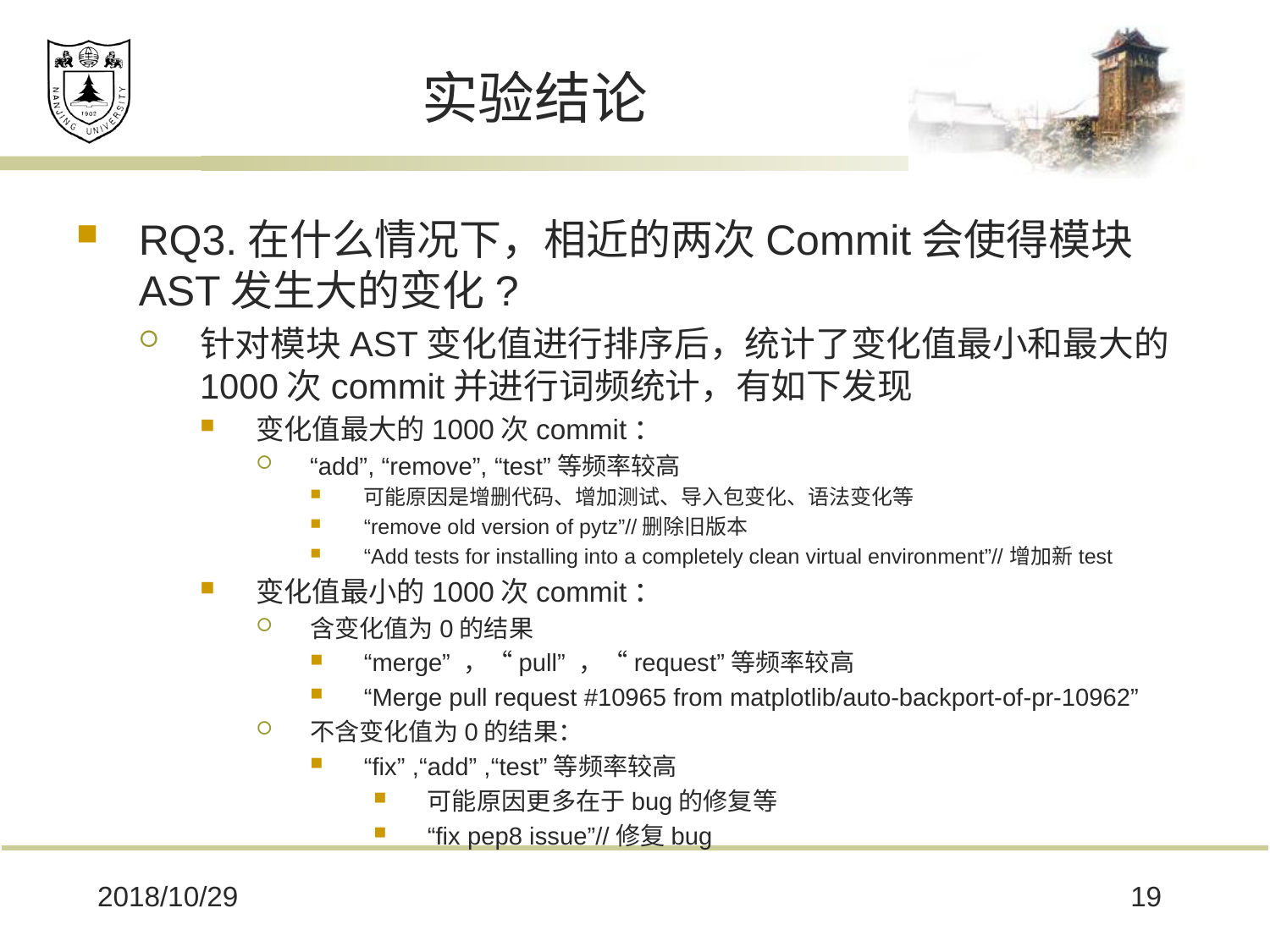

# 实验结论
RQ3.在什么情况下，相近的两次Commit会使得模块AST发生大的变化?
针对模块AST变化值进行排序后，统计了变化值最小和最大的1000次commit并进行词频统计，有如下发现
变化值最大的1000次commit：
“add”, “remove”, “test”等频率较高
可能原因是增删代码、增加测试、导入包变化、语法变化等
“remove old version of pytz”//删除旧版本
“Add tests for installing into a completely clean virtual environment”//增加新test
变化值最小的1000次commit：
含变化值为0的结果
“merge” ，“pull” ，“request”等频率较高
“Merge pull request #10965 from matplotlib/auto-backport-of-pr-10962”
不含变化值为0的结果：
“fix” ,“add” ,“test”等频率较高
可能原因更多在于bug的修复等
“fix pep8 issue”//修复bug

2018/10/29
19